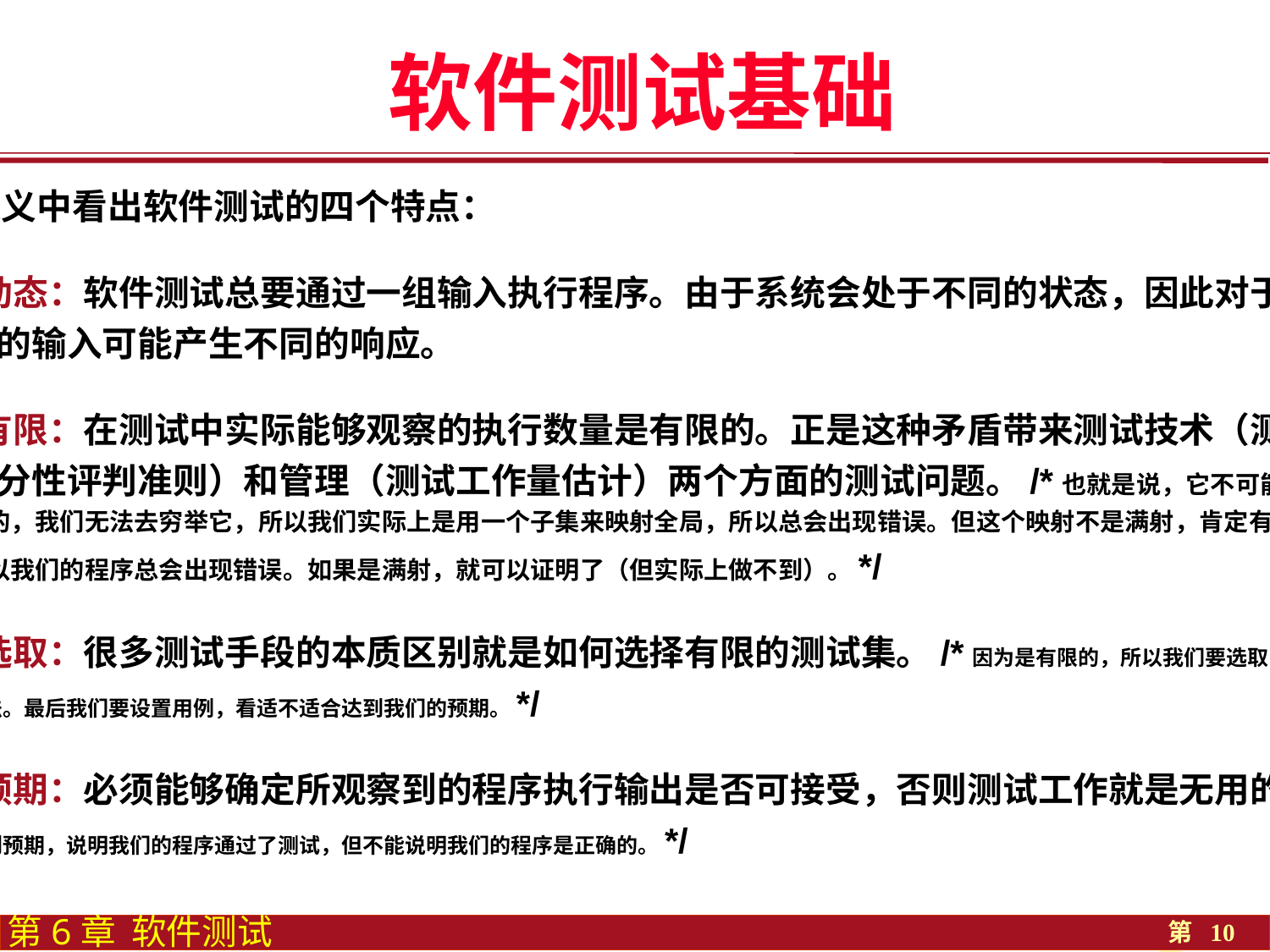

# 软件测试基础
从定义中看出软件测试的四个特点：
 动态：软件测试总要通过一组输入执行程序。由于系统会处于不同的状态，因此对于同样的输入可能产生不同的响应。
 有限：在测试中实际能够观察的执行数量是有限的。正是这种矛盾带来测试技术（测试充分性评判准则）和管理（测试工作量估计）两个方面的测试问题。/*也就是说，它不可能是无限的，我们无法去穷举它，所以我们实际上是用一个子集来映射全局，所以总会出现错误。但这个映射不是满射，肯定有遗漏。所以我们的程序总会出现错误。如果是满射，就可以证明了（但实际上做不到）。*/
 选取：很多测试手段的本质区别就是如何选择有限的测试集。/*因为是有限的，所以我们要选取，要掌握方法。最后我们要设置用例，看适不适合达到我们的预期。*/
 预期：必须能够确定所观察到的程序执行输出是否可接受，否则测试工作就是无用的。/*达到预期，说明我们的程序通过了测试，但不能说明我们的程序是正确的。*/